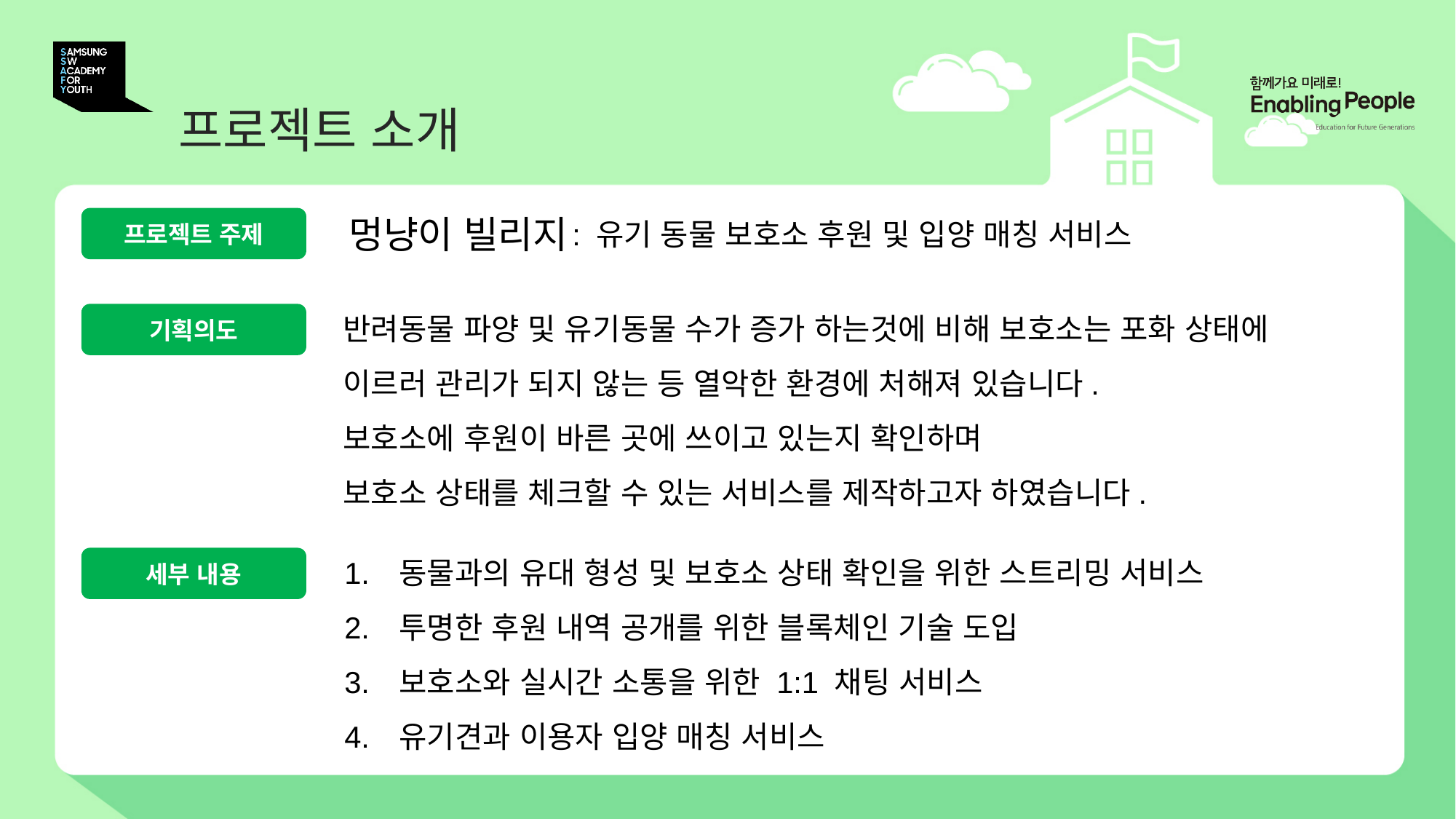

# 프로젝트 소개
멍냥이 빌리지
프로젝트 주제
: 유기 동물 보호소 후원 및 입양 매칭 서비스
반려동물 파양 및 유기동물 수가 증가 하는것에 비해 보호소는 포화 상태에
이르러 관리가 되지 않는 등 열악한 환경에 처해져 있습니다.
보호소에 후원이 바른 곳에 쓰이고 있는지 확인하며
보호소 상태를 체크할 수 있는 서비스를 제작하고자 하였습니다.
기획의도
동물과의 유대 형성 및 보호소 상태 확인을 위한 스트리밍 서비스
투명한 후원 내역 공개를 위한 블록체인 기술 도입
보호소와 실시간 소통을 위한 1:1 채팅 서비스
유기견과 이용자 입양 매칭 서비스
세부 내용